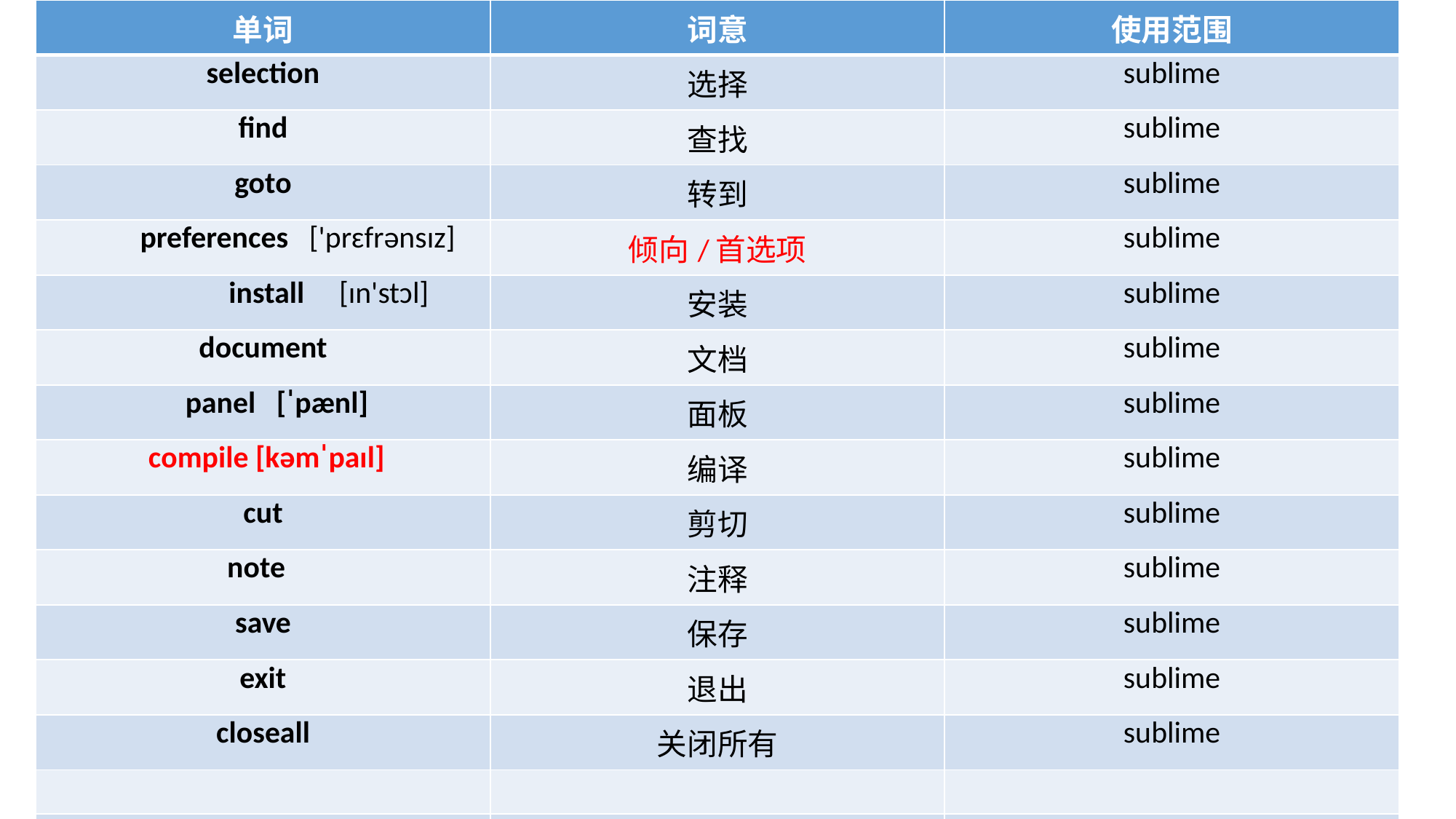

| 单词 | 词意 | 使用范围 |
| --- | --- | --- |
| selection | 选择 | sublime |
| find | 查找 | sublime |
| goto | 转到 | sublime |
| preferences ['prɛfrənsɪz] | 倾向/首选项 | sublime |
| install [ɪn'stɔl] | 安装 | sublime |
| document | 文档 | sublime |
| panel [ˈpænl] | 面板 | sublime |
| compile [kəmˈpaɪl] | 编译 | sublime |
| cut | 剪切 | sublime |
| note | 注释 | sublime |
| save | 保存 | sublime |
| exit | 退出 | sublime |
| closeall | 关闭所有 | sublime |
|  |  |  |
|  |  |  |
|  |  |  |